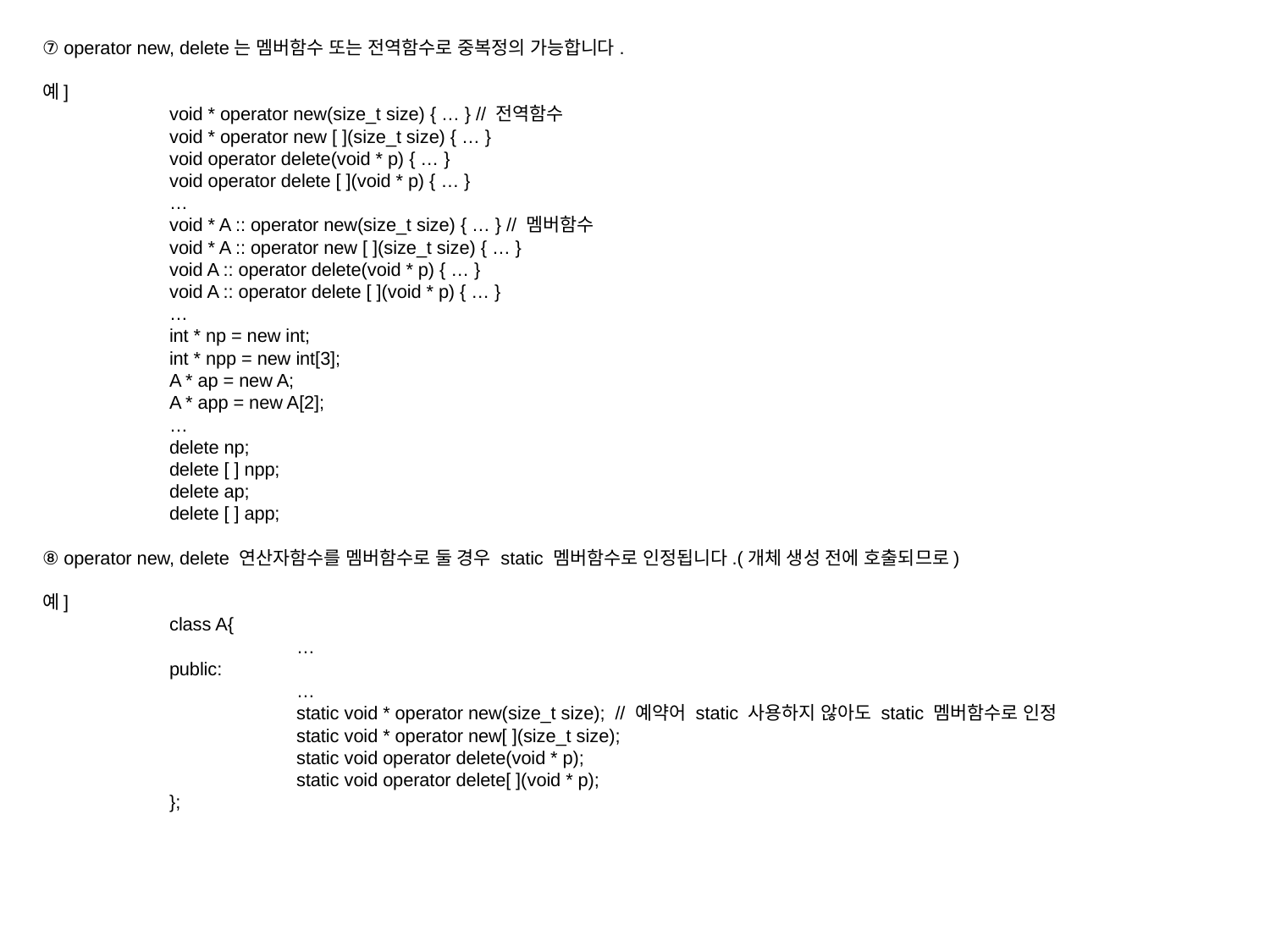

⑦ operator new, delete는 멤버함수 또는 전역함수로 중복정의 가능합니다.

예]
	void * operator new(size_t size) { … } // 전역함수
	void * operator new [ ](size_t size) { … }
	void operator delete(void * p) { … }
	void operator delete [ ](void * p) { … }
	…
	void * A :: operator new(size_t size) { … } // 멤버함수
	void * A :: operator new [ ](size_t size) { … }
	void A :: operator delete(void * p) { … }
	void A :: operator delete [ ](void * p) { … }
	…
	int * np = new int;
	int * npp = new int[3];
	A * ap = new A;
	A * app = new A[2];
	…
	delete np;
	delete [ ] npp;
	delete ap;
	delete [ ] app;

⑧ operator new, delete 연산자함수를 멤버함수로 둘 경우 static 멤버함수로 인정됩니다.(개체 생성 전에 호출되므로)

예]
	class A{
		…
	public:
		…
		static void * operator new(size_t size);  // 예약어 static 사용하지 않아도 static 멤버함수로 인정
		static void * operator new[ ](size_t size);
		static void operator delete(void * p);
		static void operator delete[ ](void * p);
	};